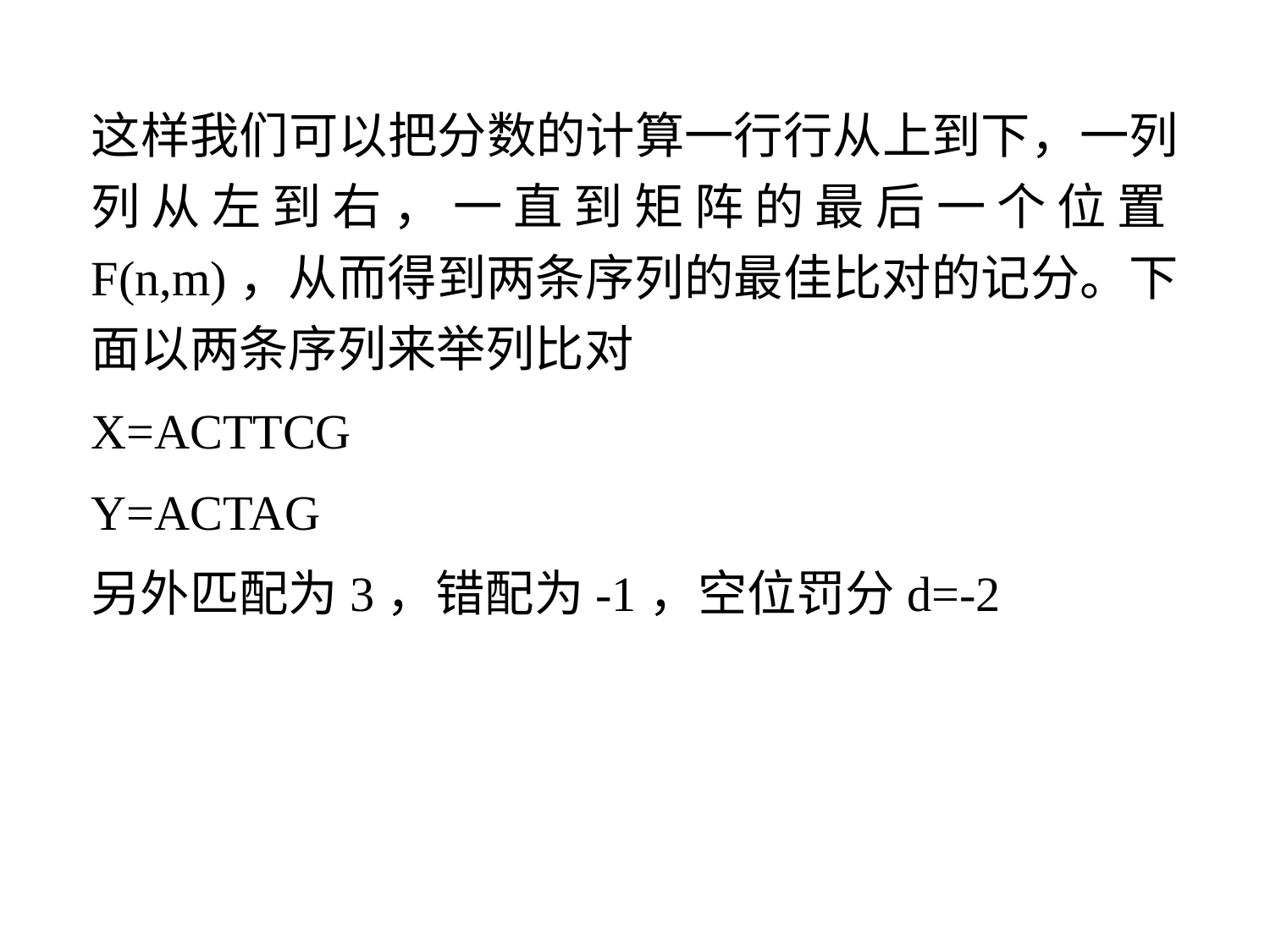

这样我们可以把分数的计算一行行从上到下，一列列从左到右，一直到矩阵的最后一个位置F(n,m)，从而得到两条序列的最佳比对的记分。下面以两条序列来举列比对
X=ACTTCG
Y=ACTAG
另外匹配为3，错配为-1，空位罚分d=-2
33